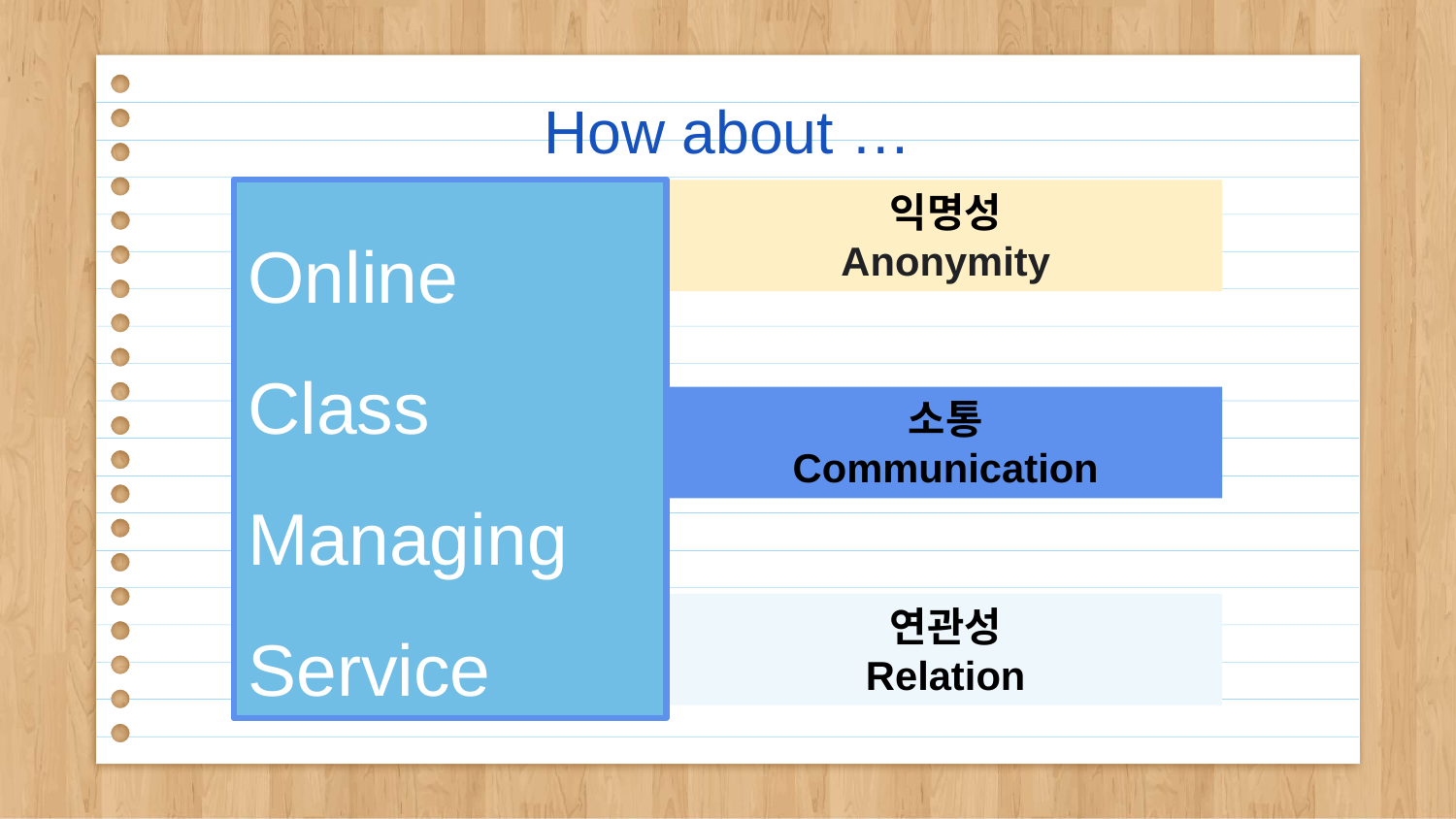

How about …
익명성
Anonymity
Online
Class
Managing
Service
소통
Communication
연관성
Relation